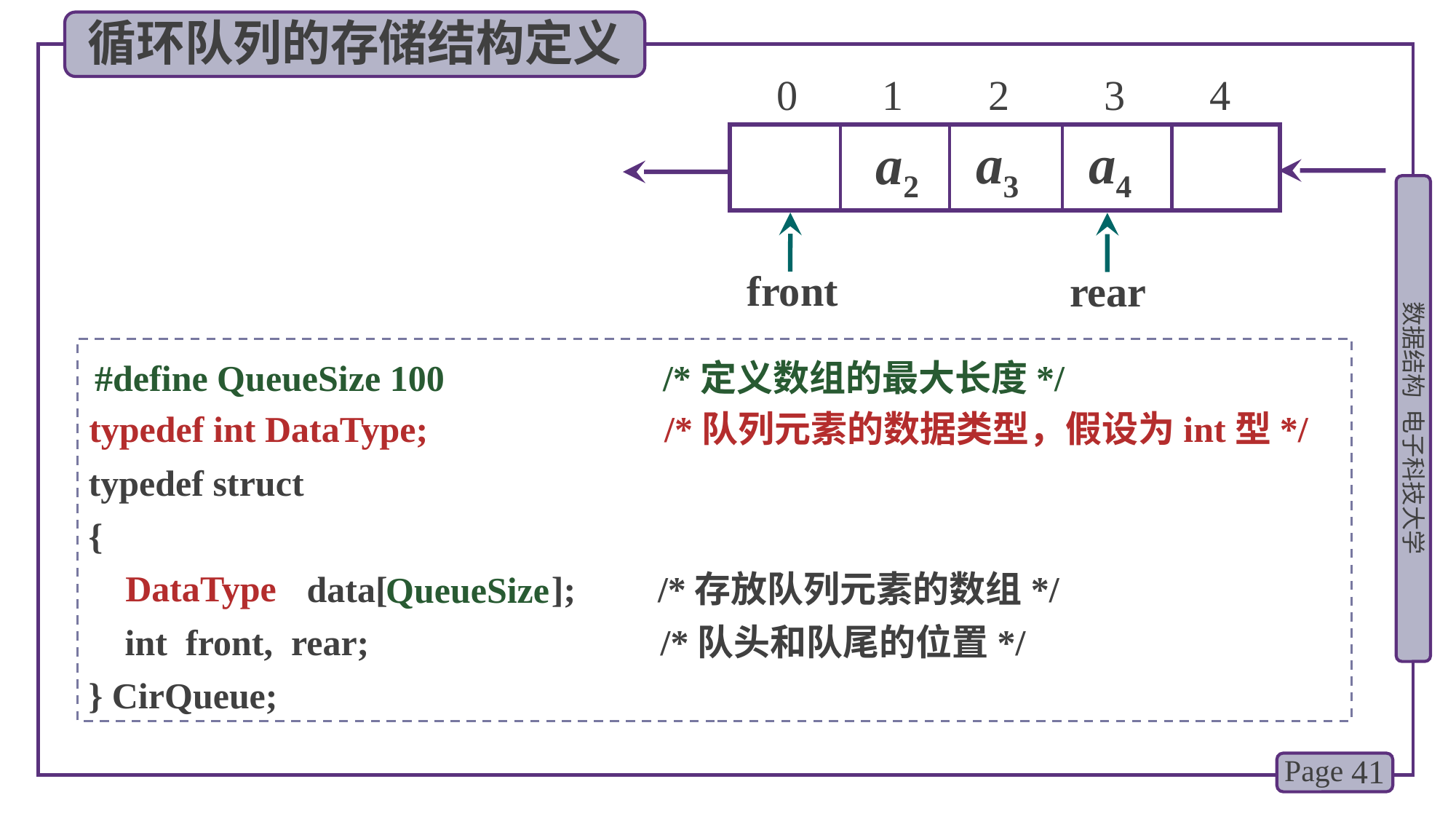

循环队列的存储结构定义

0        1        2         3        4
a3
a4
a2

front

rear

typedef struct
{
                        data[                  ];         /*存放队列元素的数组*/
    int  front,  rear;                                /*队头和队尾的位置*/
} CirQueue;
#define QueueSize 100                        /*定义数组的最大长度*/

                                QueueSize
typedef int DataType;                          /*队列元素的数据类型，假设为int型*/

    DataType